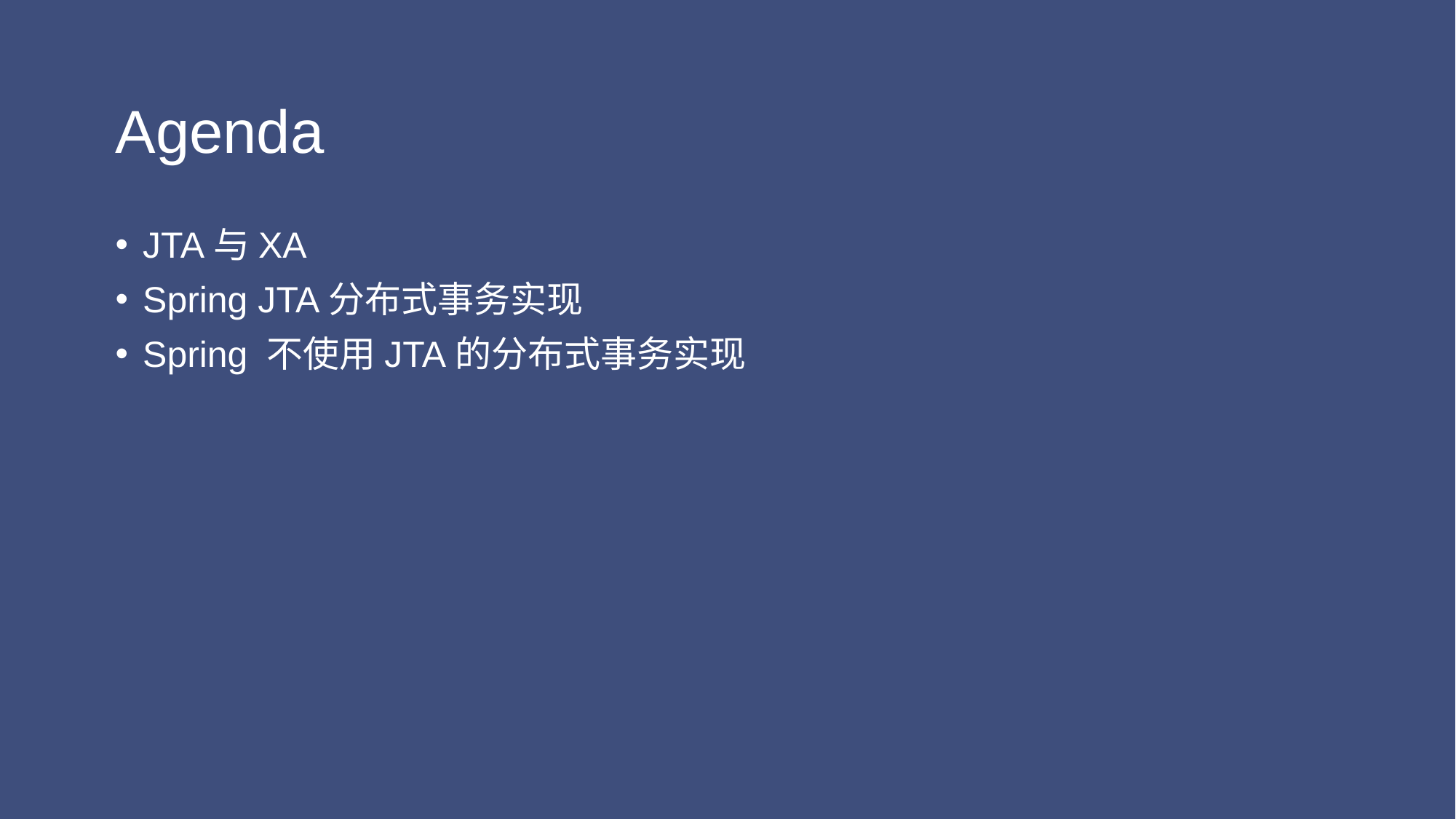

# Agenda
JTA与XA
Spring JTA分布式事务实现
Spring 不使用JTA的分布式事务实现